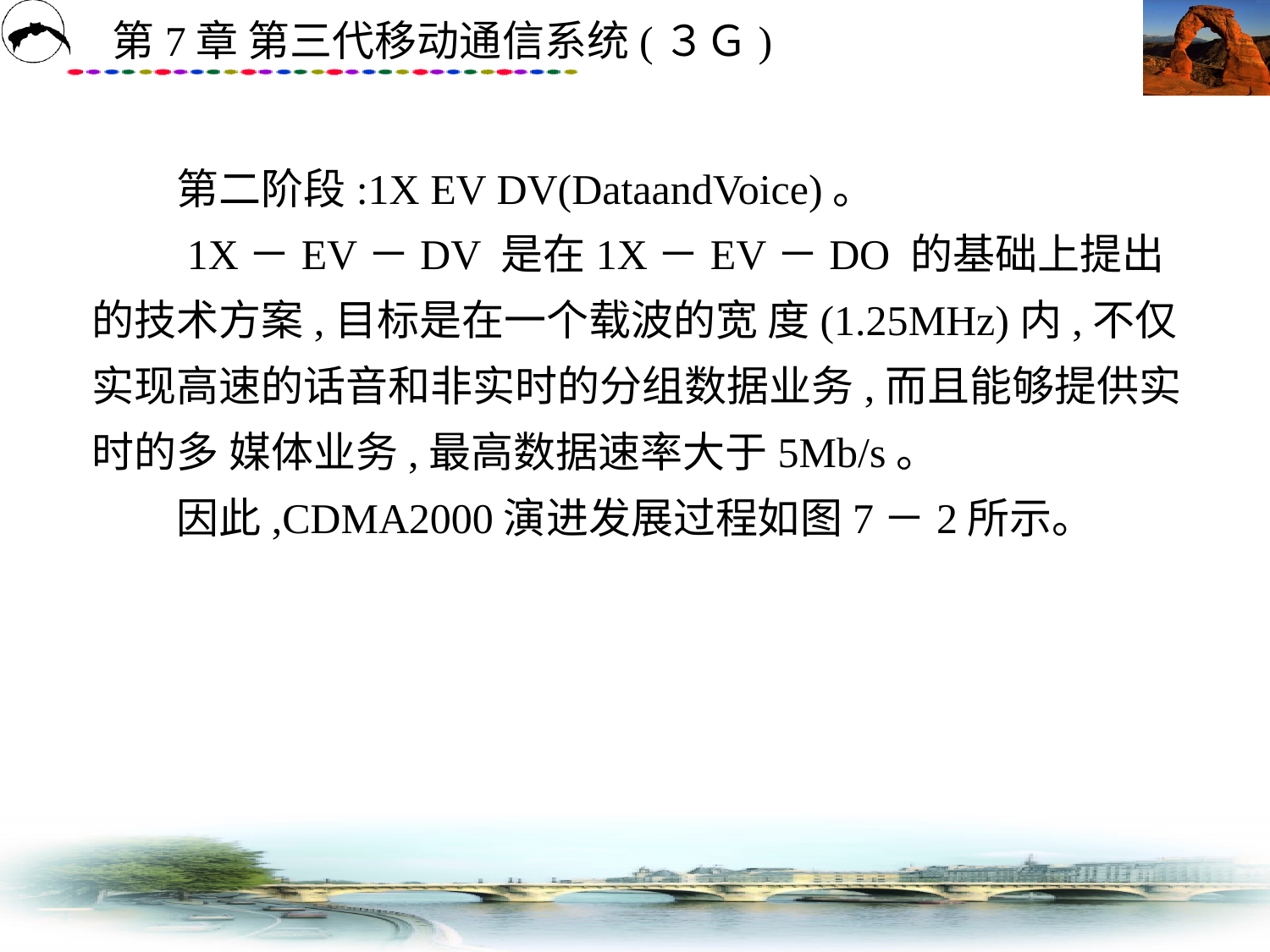

# 第二阶段:1X EV DV(DataandVoice)。 　　1X－EV－DV 是在1X－EV－DO 的基础上提出的技术方案,目标是在一个载波的宽 度(1.25MHz)内,不仅实现高速的话音和非实时的分组数据业务,而且能够提供实时的多 媒体业务,最高数据速率大于5Mb/s。 　　因此,CDMA2000演进发展过程如图7－2所示。